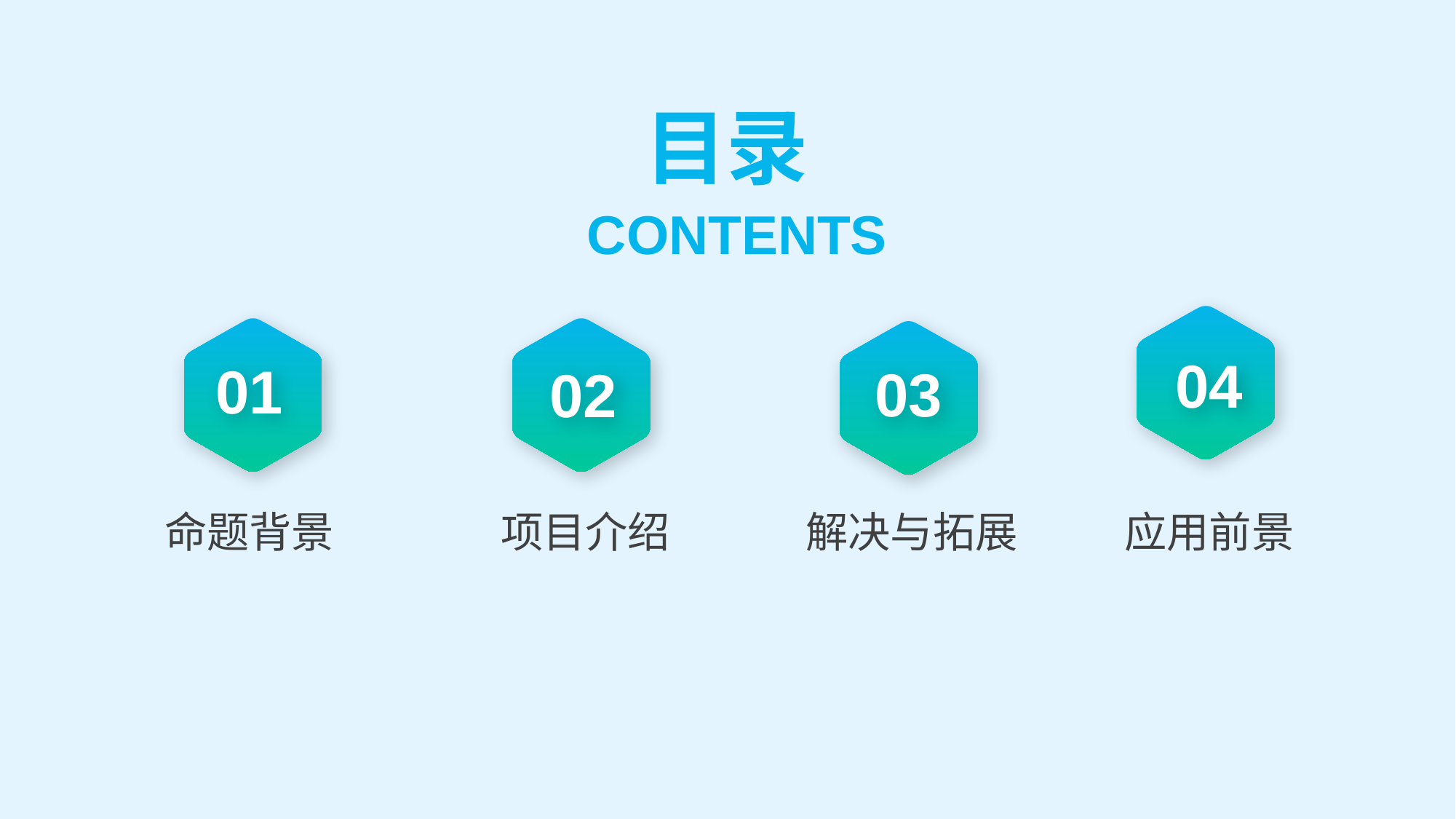

目录
CONTENTS

04

01

02

03
命题背景
项目介绍
解决与拓展
应用前景